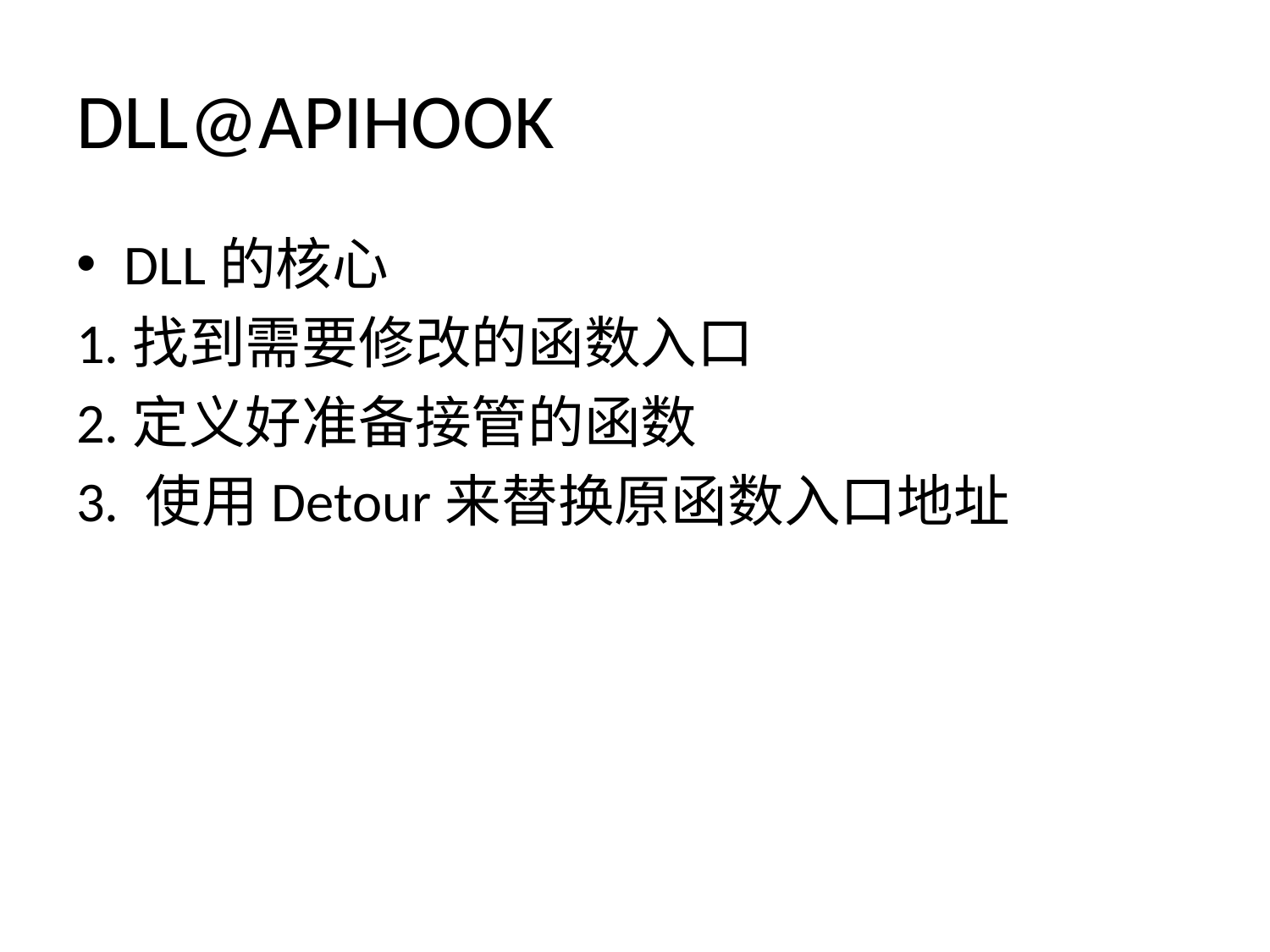

# DLL@APIHOOK
DLL的核心
1.找到需要修改的函数入口
2.定义好准备接管的函数
3. 使用Detour来替换原函数入口地址